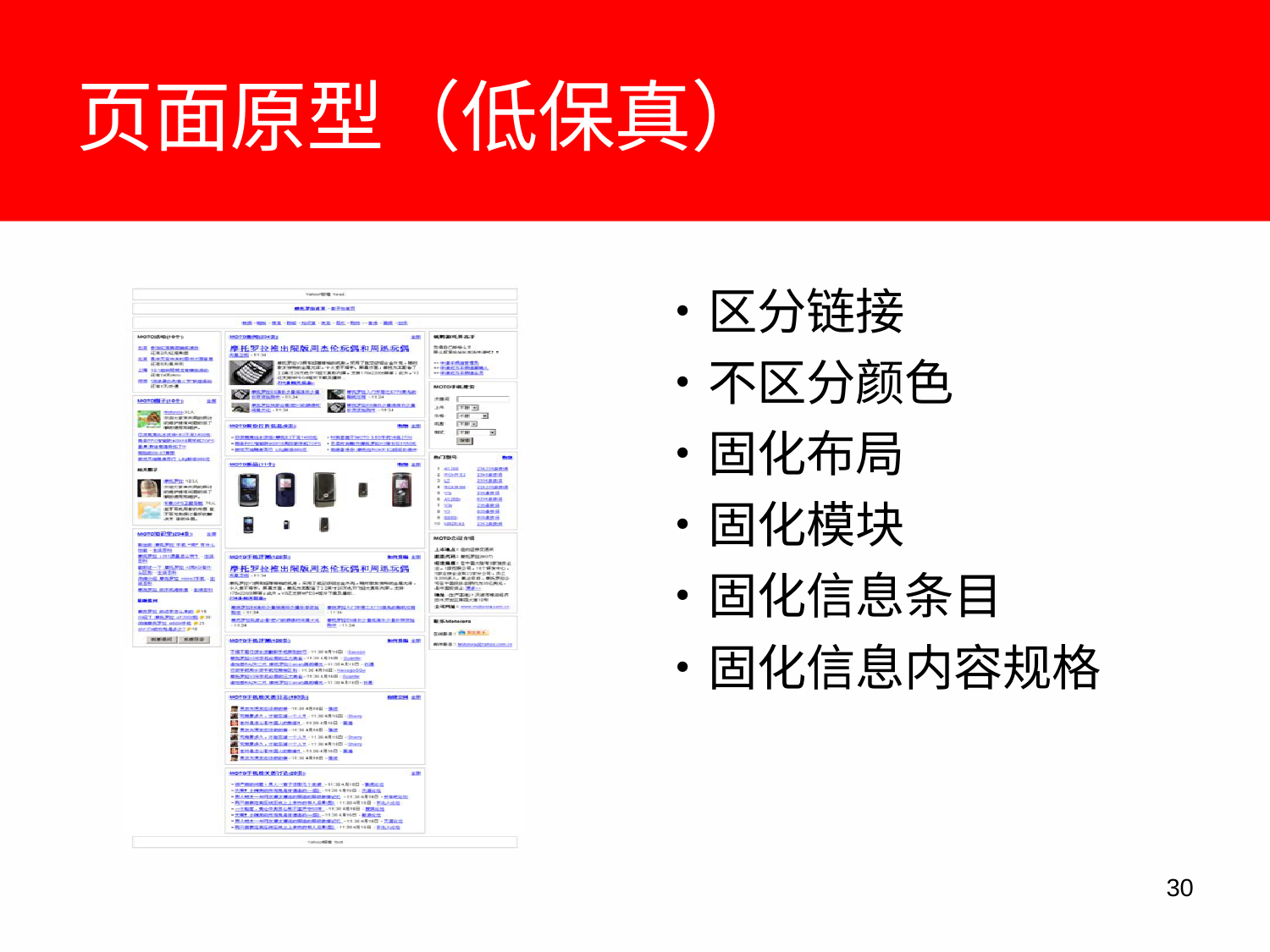

# 页面原型（低保真）
•	区分链接

•	不区分颜色

•	固化布局

•	固化模块

•	固化信息条目

•	固化信息内容规格

30